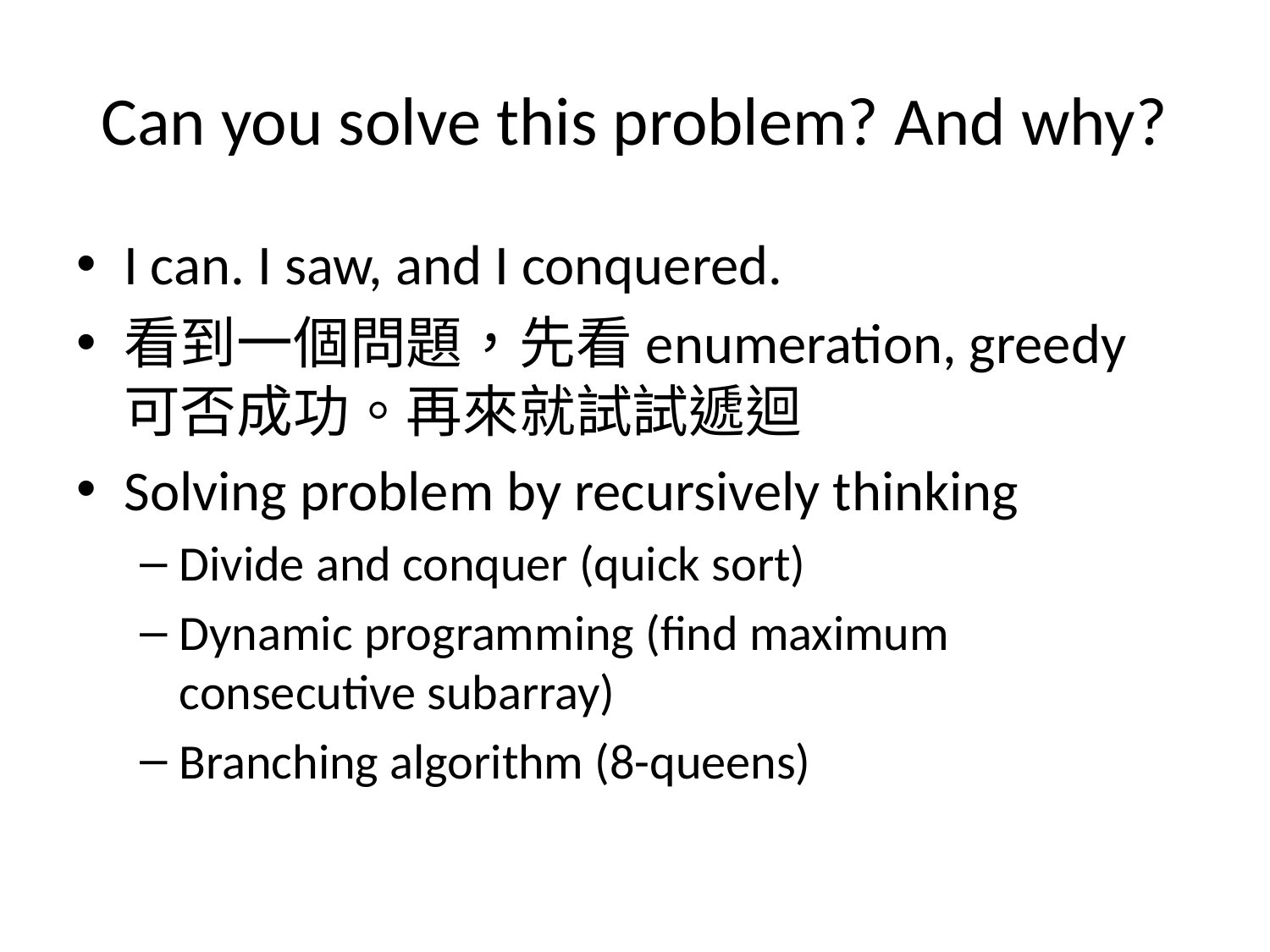

# Can you solve this problem? And why?
I can. I saw, and I conquered.
看到一個問題，先看enumeration, greedy可否成功。再來就試試遞迴
Solving problem by recursively thinking
Divide and conquer (quick sort)
Dynamic programming (find maximum consecutive subarray)
Branching algorithm (8-queens)